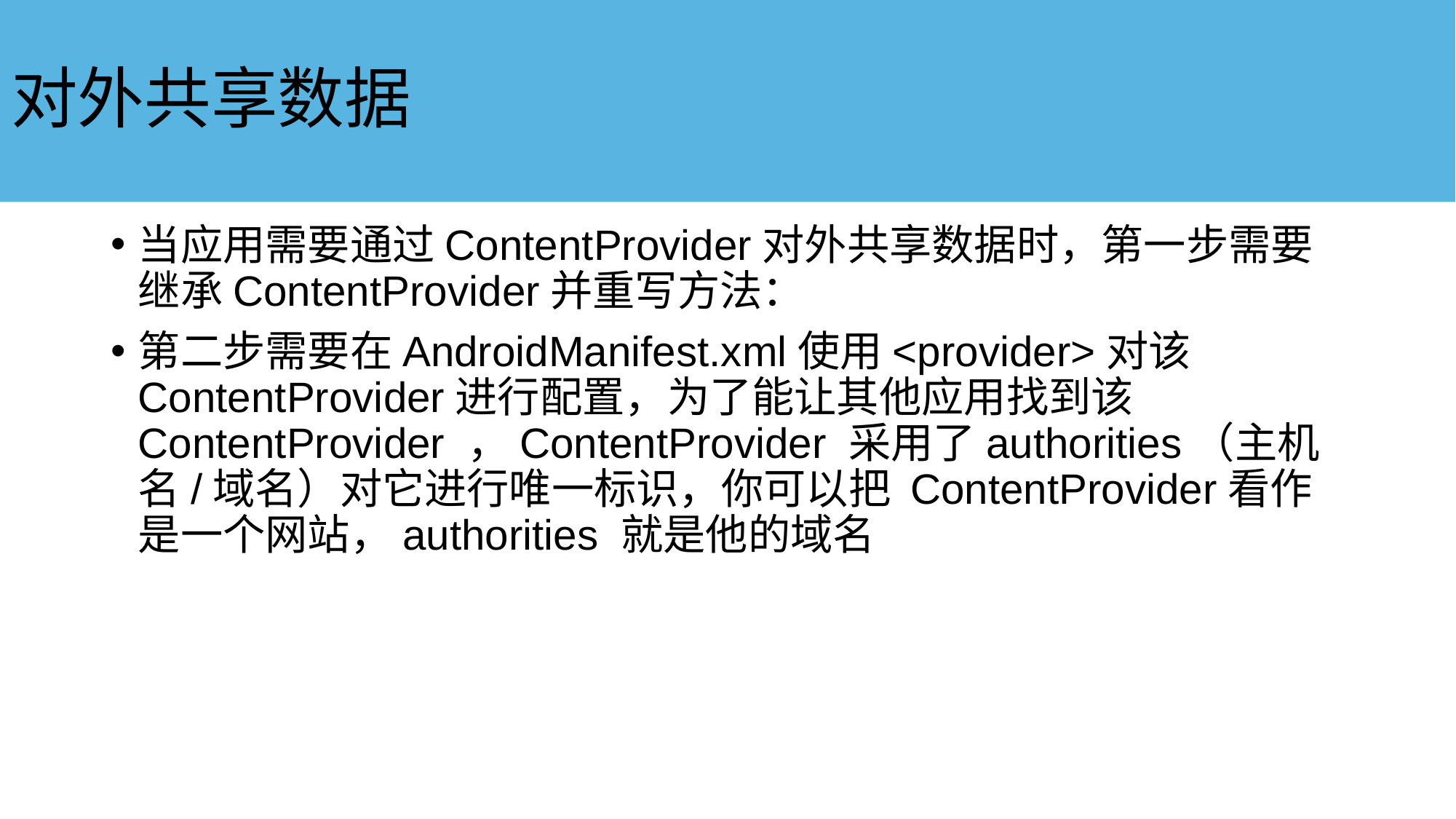

# 对外共享数据
当应用需要通过ContentProvider对外共享数据时，第一步需要继承ContentProvider并重写方法：
第二步需要在AndroidManifest.xml使用<provider>对该ContentProvider进行配置，为了能让其他应用找到该ContentProvider ，ContentProvider 采用了authorities（主机名/域名）对它进行唯一标识，你可以把 ContentProvider看作是一个网站，authorities 就是他的域名